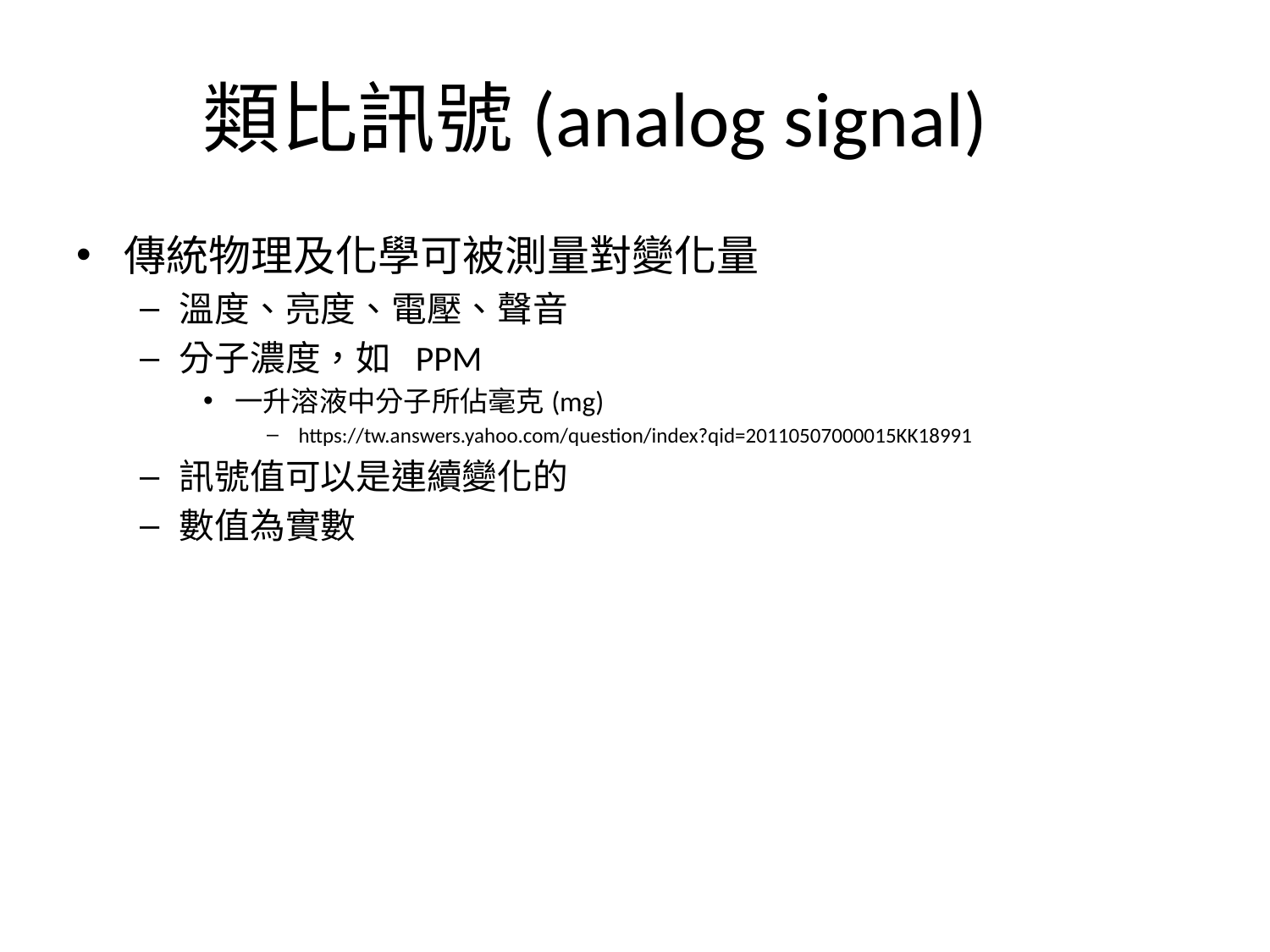

# 類比訊號(analog signal)
傳統物理及化學可被測量對變化量
溫度、亮度、電壓、聲音
分子濃度，如  PPM
一升溶液中分子所佔毫克(mg)
https://tw.answers.yahoo.com/question/index?qid=20110507000015KK18991
訊號值可以是連續變化的
數值為實數